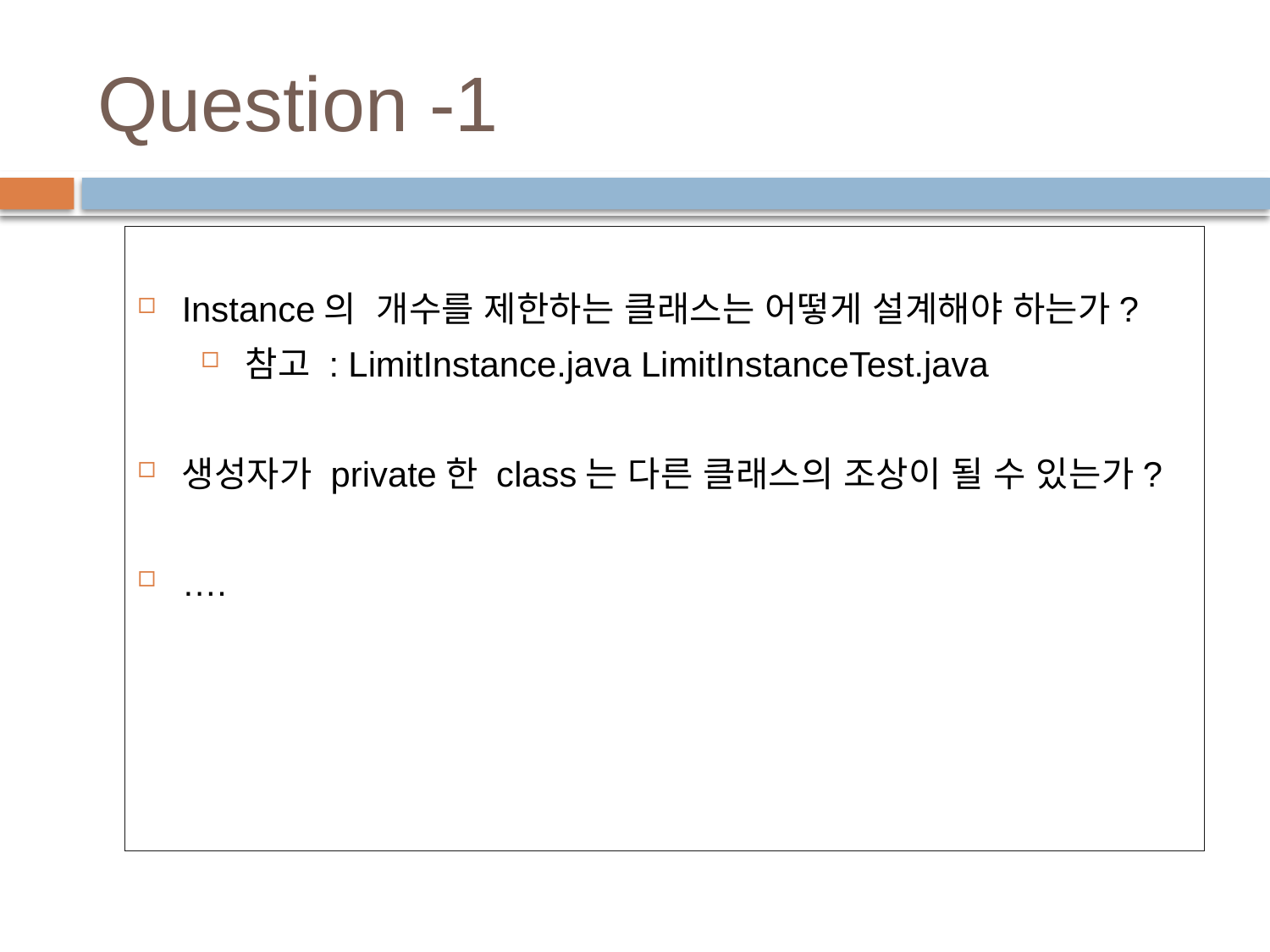

# Question -1

Instance의  개수를 제한하는 클래스는 어떻게 설계해야 하는가?
참고 : LimitInstance.java LimitInstanceTest.java

생성자가 private한 class는 다른 클래스의 조상이 될 수 있는가?

….